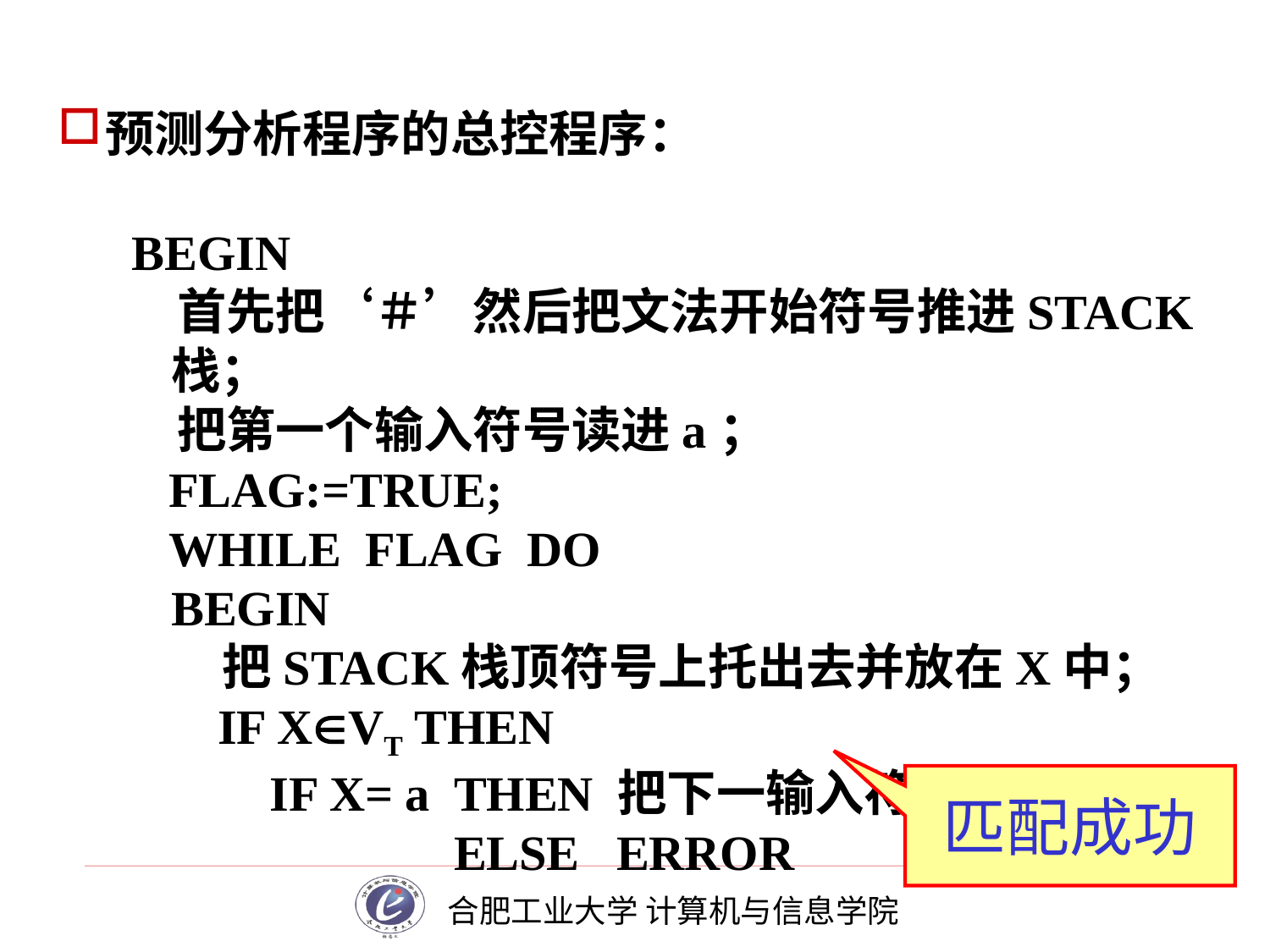

# 预测分析程序的总控程序：

BEGIN
   首先把‘＃’然后把文法开始符号推进STACK栈；
   把第一个输入符号读进a；
   FLAG:=TRUE;
   WHILE  FLAG  DO
	BEGIN
       把STACK栈顶符号上托出去并放在X中；
       IF X∈VT THEN
	        IF X= a  THEN 把下一输入符号读进a
	                       ELSE   ERROR

匹配成功